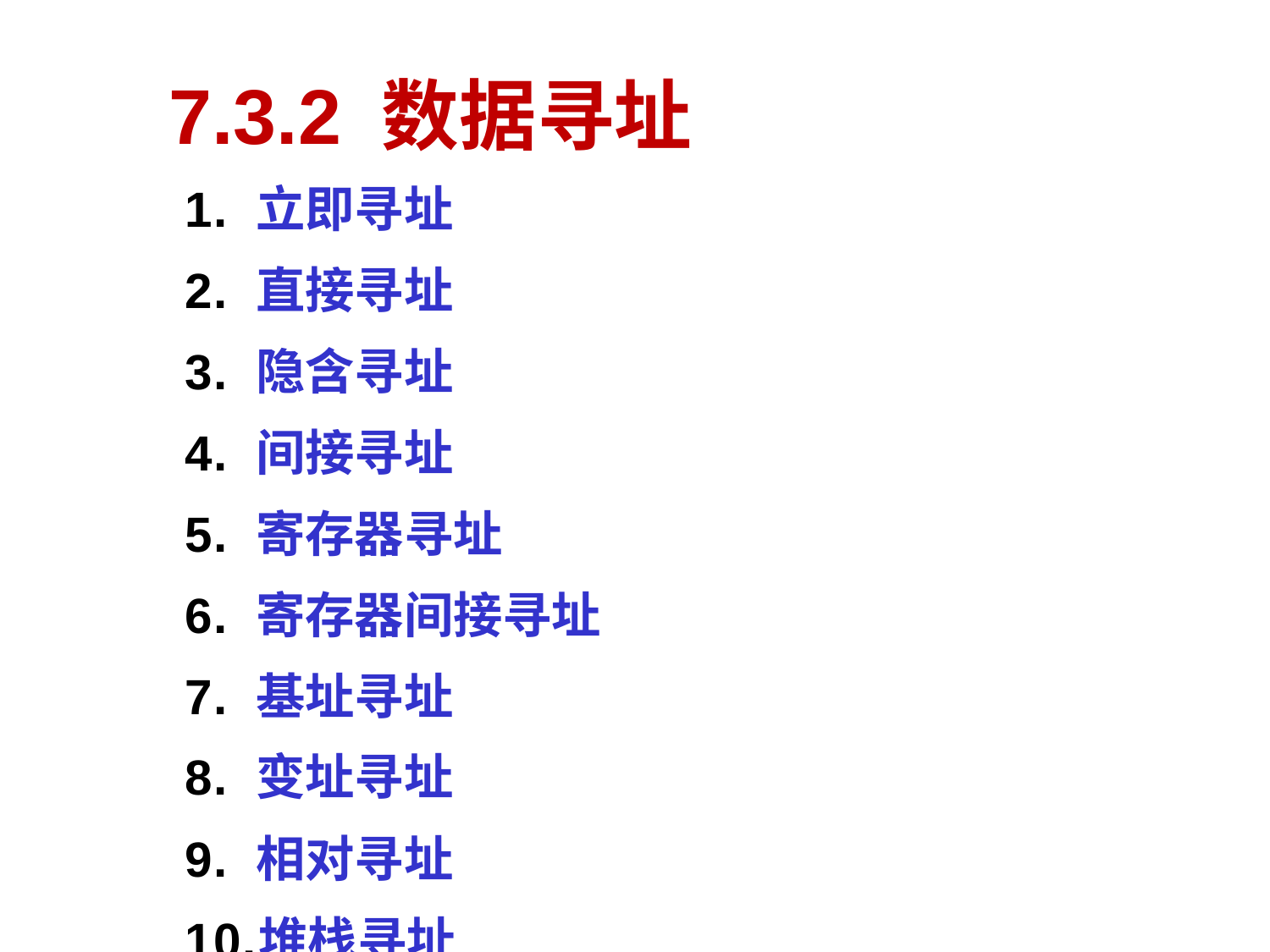

# 7.3.2 数据寻址

立即寻址
直接寻址
隐含寻址
间接寻址
寄存器寻址
寄存器间接寻址
基址寻址
变址寻址
相对寻址
堆栈寻址